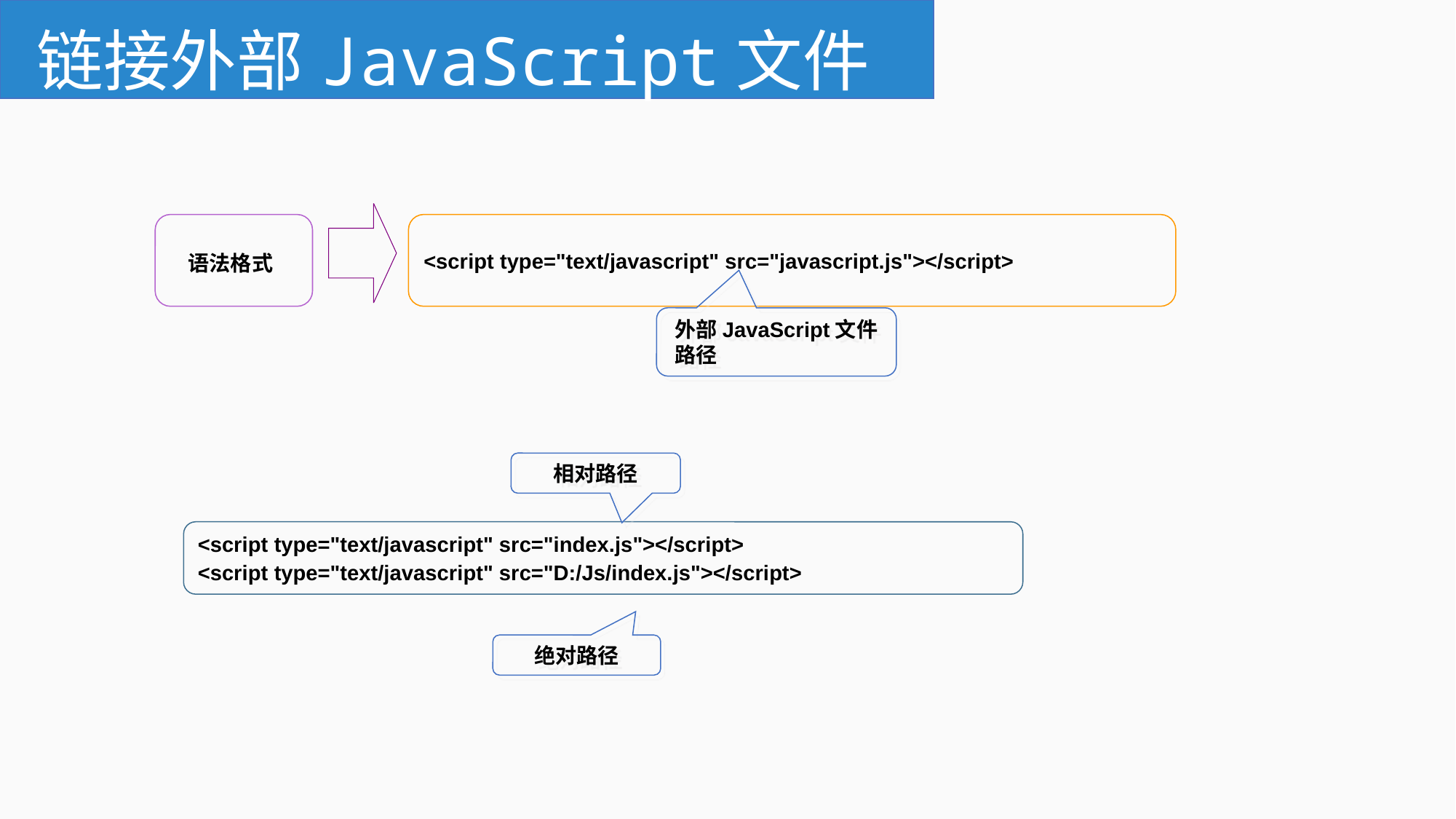

# 链接外部JavaScript文件

语法格式
<script type="text/javascript" src="javascript.js"></script>
外部JavaScript文件路径
相对路径
<script type="text/javascript" src="index.js"></script>
<script type="text/javascript" src="D:/Js/index.js"></script>
绝对路径